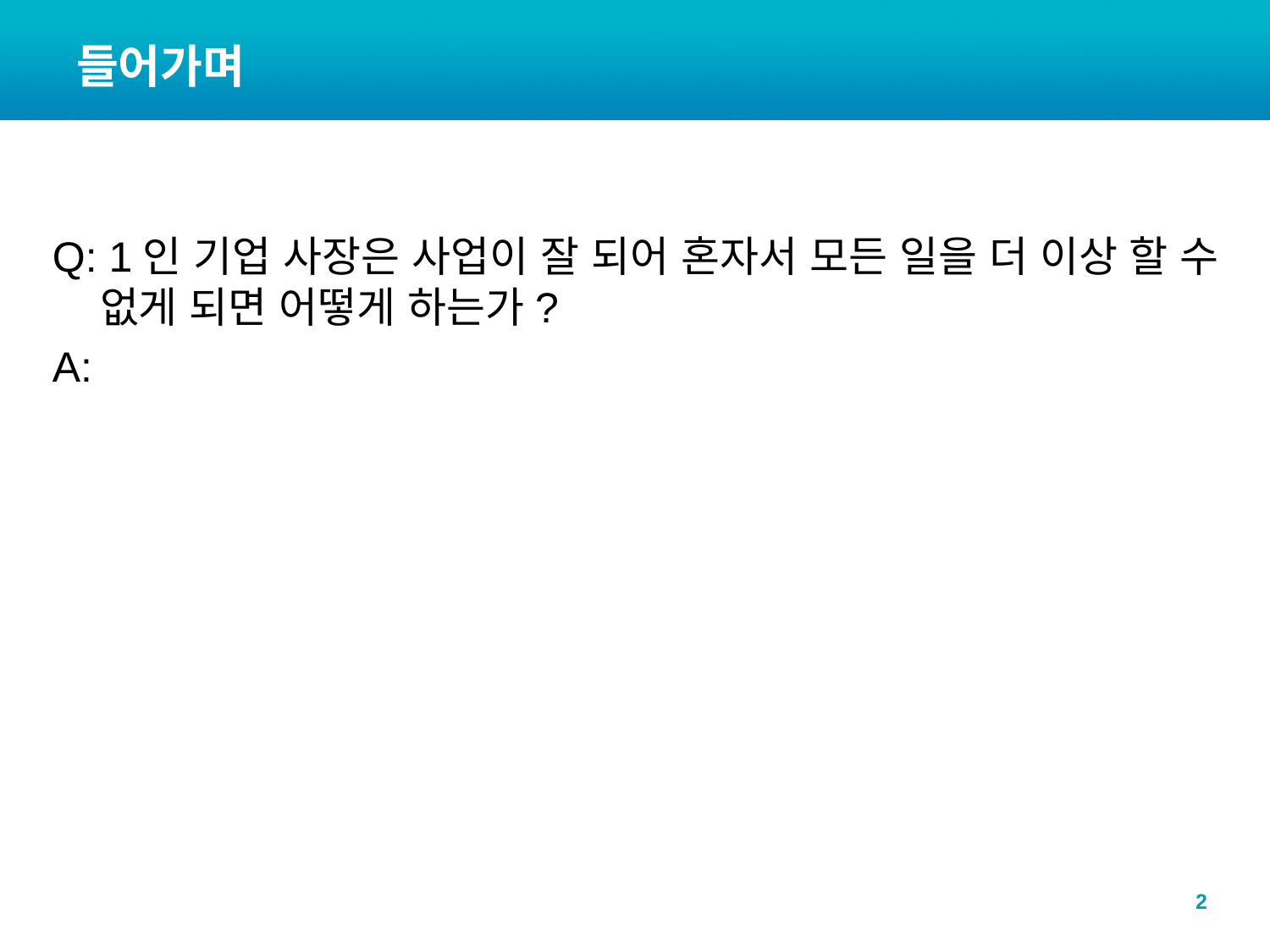

# 들어가며

Q: 1인 기업 사장은 사업이 잘 되어 혼자서 모든 일을 더 이상 할 수 없게 되면 어떻게 하는가?
A: